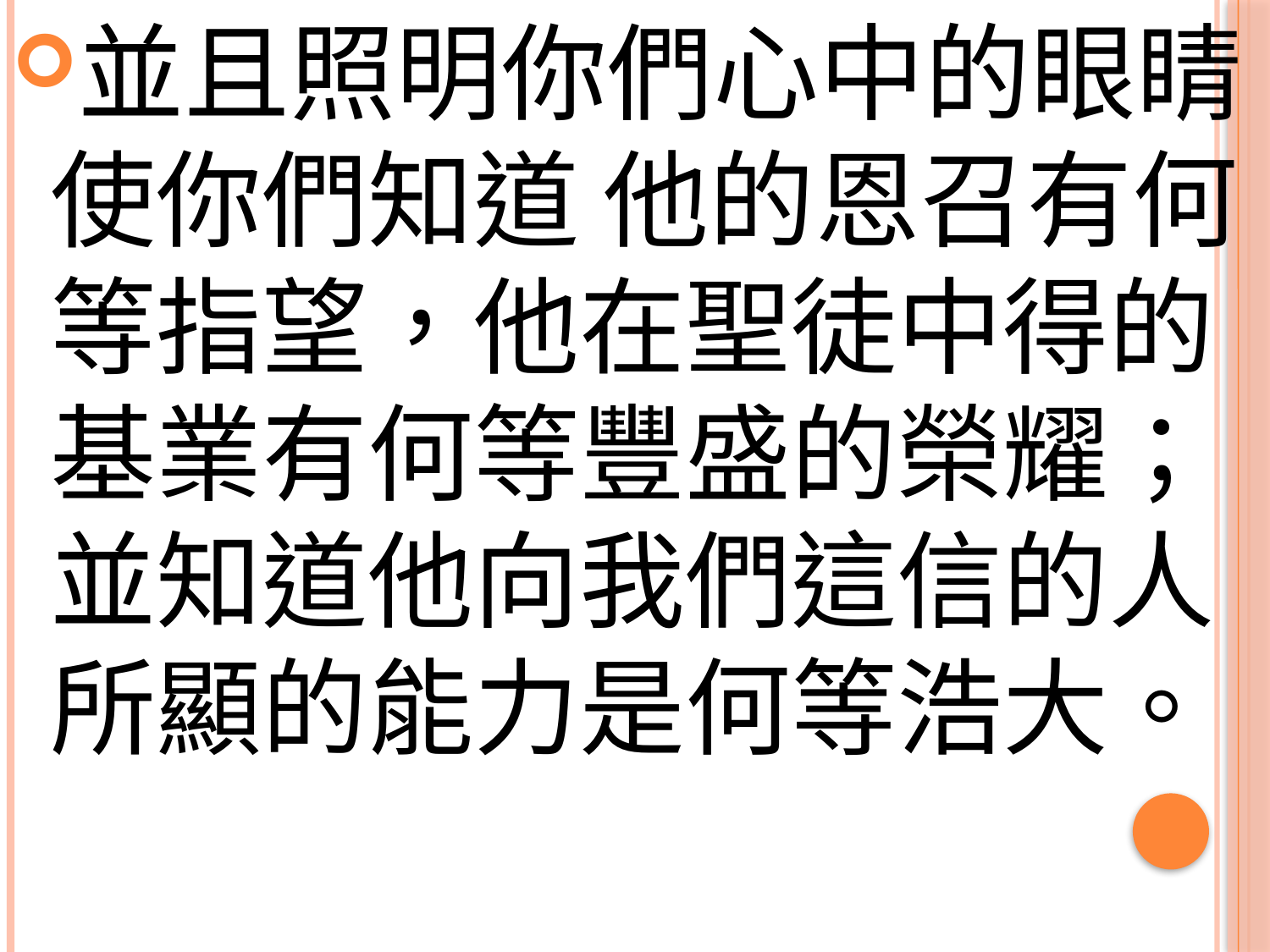

並且照明你們心中的眼睛，使你們知道 他的恩召有何等指望，他在聖徒中得的 基業有何等豐盛的榮耀；並知道他向我們這信的人所顯的能力是何等浩大。